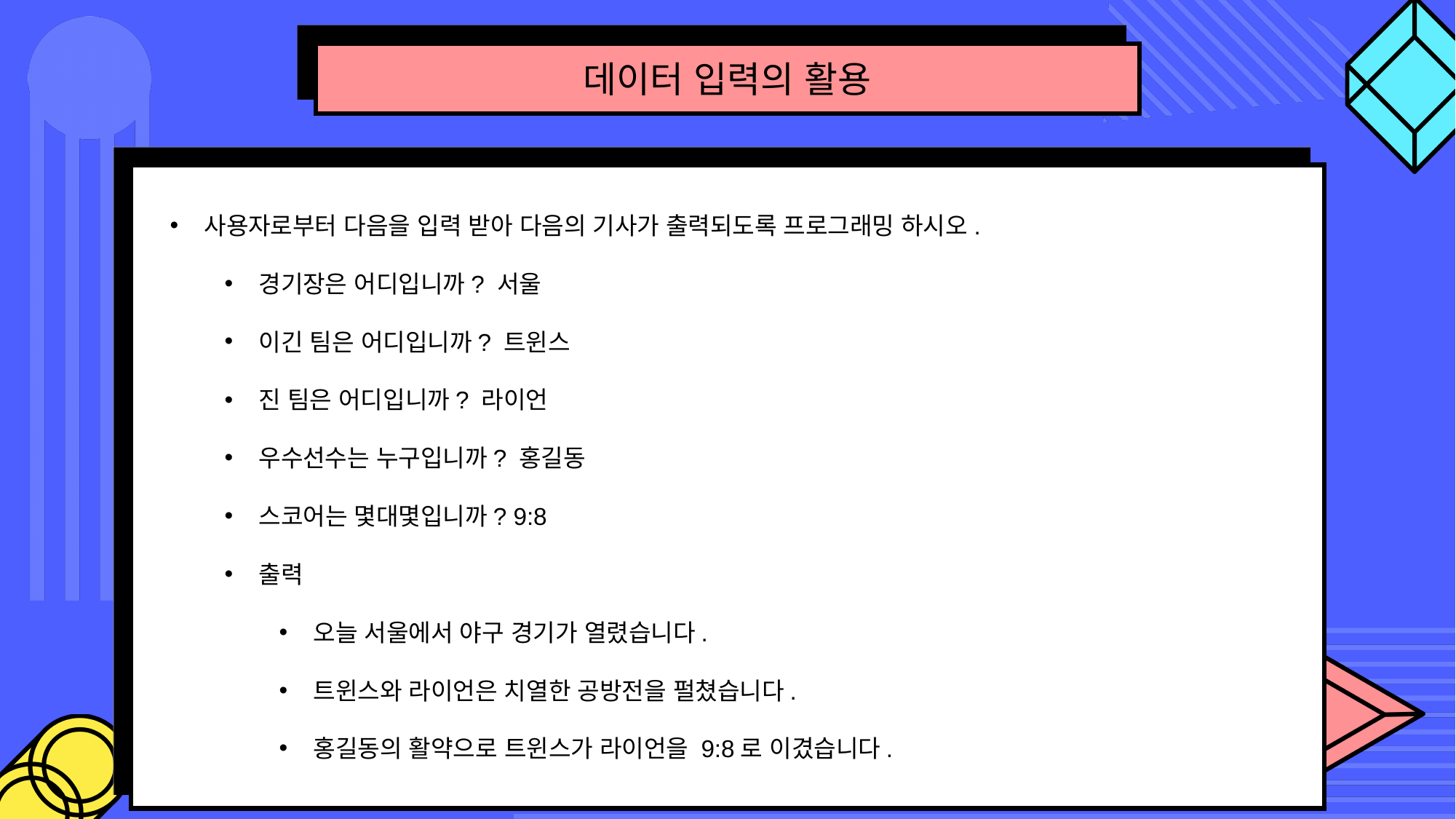

데이터 입력의 활용

사용자로부터 다음을 입력 받아 다음의 기사가 출력되도록 프로그래밍 하시오.
경기장은 어디입니까? 서울
이긴 팀은 어디입니까? 트윈스
진 팀은 어디입니까? 라이언
우수선수는 누구입니까? 홍길동
스코어는 몇대몇입니까? 9:8
출력
오늘 서울에서 야구 경기가 열렸습니다.
트윈스와 라이언은 치열한 공방전을 펄쳤습니다.
홍길동의 활약으로 트윈스가 라이언을 9:8로 이겼습니다.